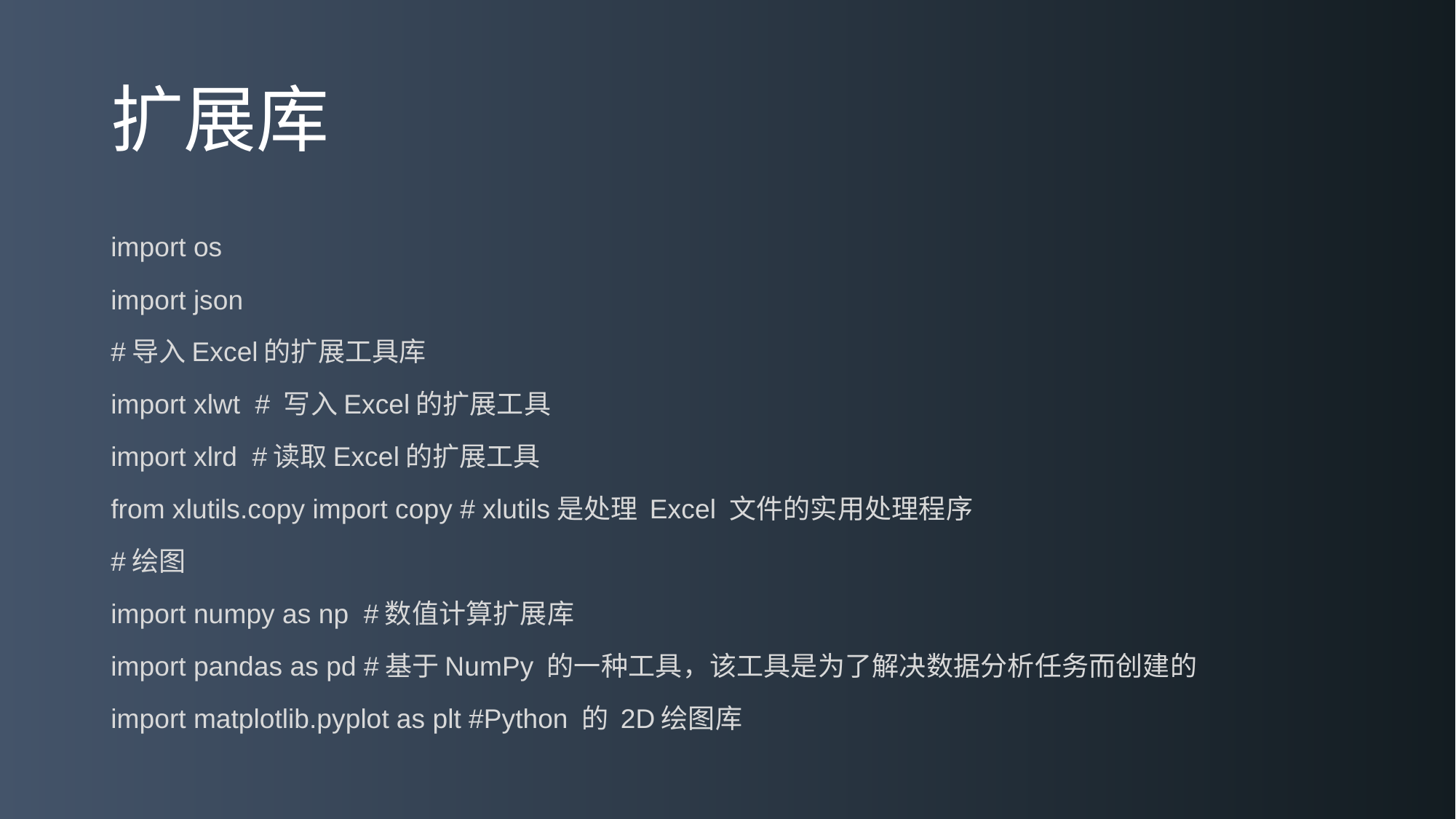

# 扩展库
import os
import json
#导入Excel的扩展工具库
import xlwt  # 写入Excel的扩展工具
import xlrd  #读取Excel的扩展工具
from xlutils.copy import copy # xlutils是处理 Excel 文件的实用处理程序
#绘图
import numpy as np  #数值计算扩展库
import pandas as pd #基于NumPy 的一种工具，该工具是为了解决数据分析任务而创建的
import matplotlib.pyplot as plt #Python 的 2D绘图库